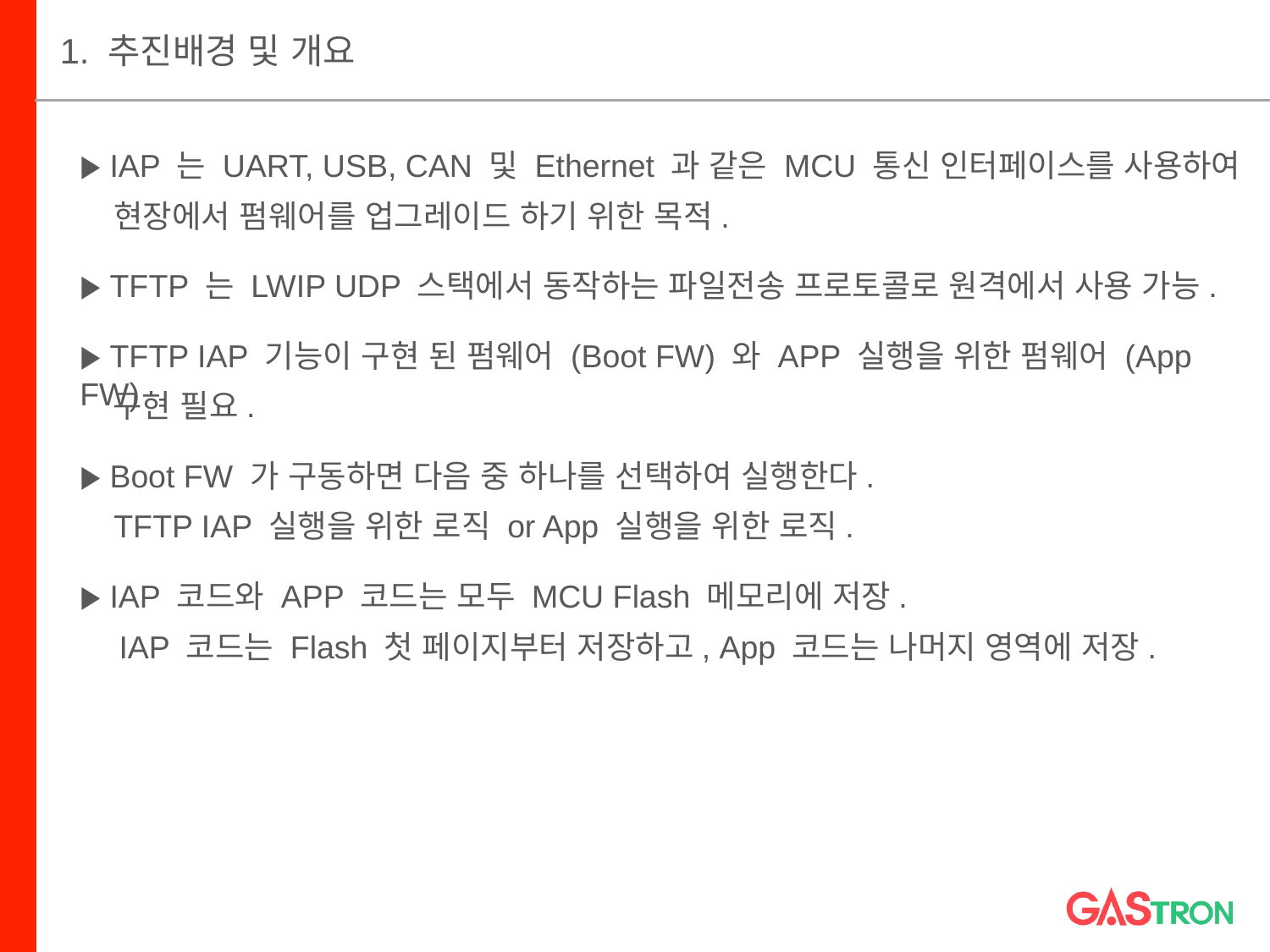

# 1. 추진배경 및 개요
▶ IAP 는 UART, USB, CAN 및 Ethernet 과 같은 MCU 통신 인터페이스를 사용하여

현장에서 펌웨어를 업그레이드 하기 위한 목적.

▶ TFTP 는 LWIP UDP 스택에서 동작하는 파일전송 프로토콜로 원격에서 사용 가능.
▶ TFTP IAP 기능이 구현 된 펌웨어 (Boot FW) 와 APP 실행을 위한 펌웨어 (App FW)
구현 필요.

▶ Boot FW 가 구동하면 다음 중 하나를 선택하여 실행한다.
TFTP IAP 실행을 위한 로직 or App 실행을 위한 로직.
▶ IAP 코드와 APP 코드는 모두 MCU Flash 메모리에 저장.
IAP 코드는 Flash 첫 페이지부터 저장하고, App 코드는 나머지 영역에 저장.